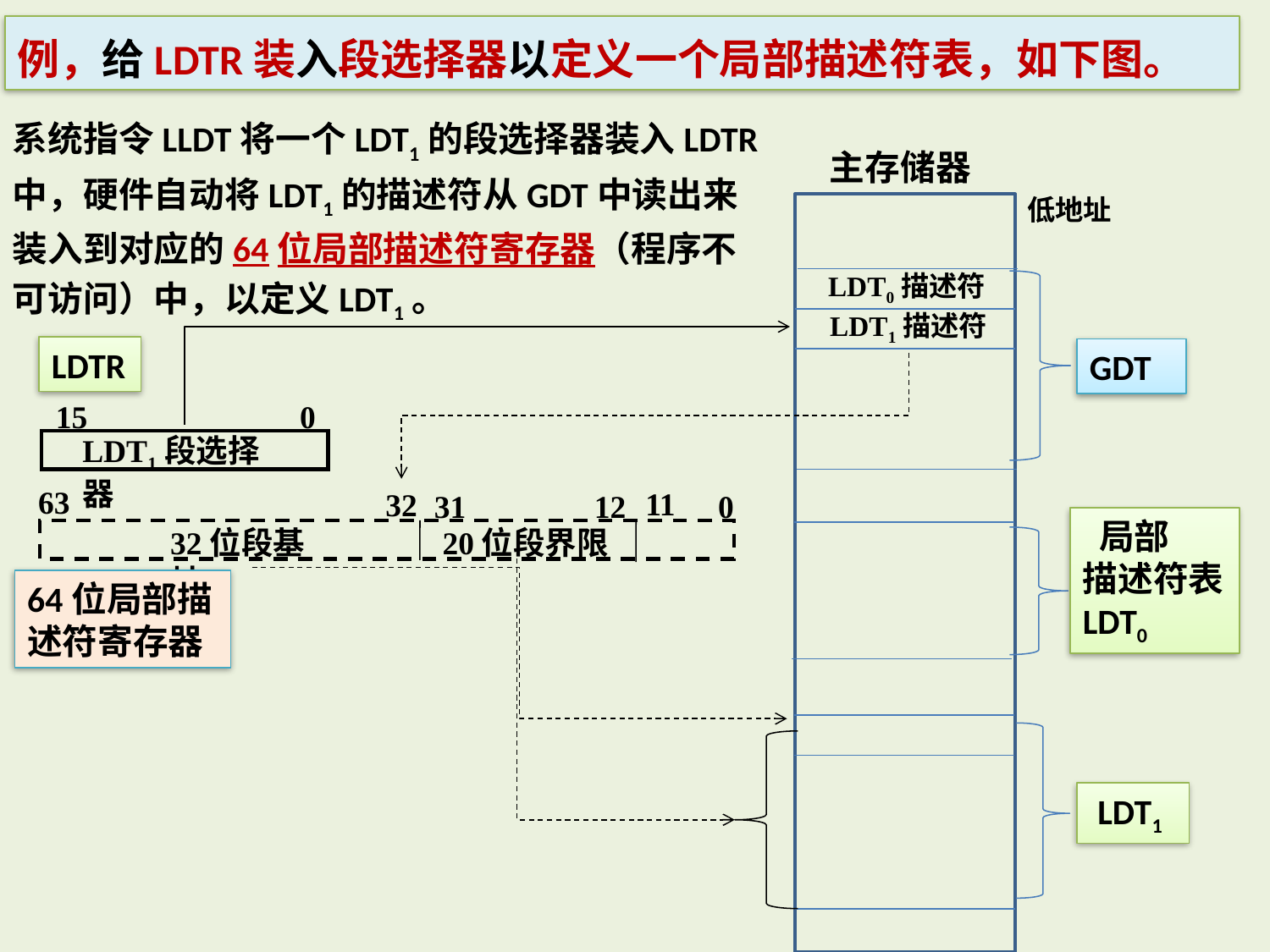

例，给LDTR装入段选择器以定义一个局部描述符表，如下图。
系统指令LLDT将一个LDT1的段选择器装入LDTR中，硬件自动将LDT1的描述符从GDT中读出来装入到对应的64位局部描述符寄存器（程序不可访问）中，以定义LDT1。
主存储器
低地址

LDT0描述符

LDT1描述符
LDTR
GDT
15
  0
LDT1段选择器

63
11
32
31
  12
  0
 局部
描述符表LDT0
32位段基址

20位段界限

64位局部描述符寄存器

 LDT1